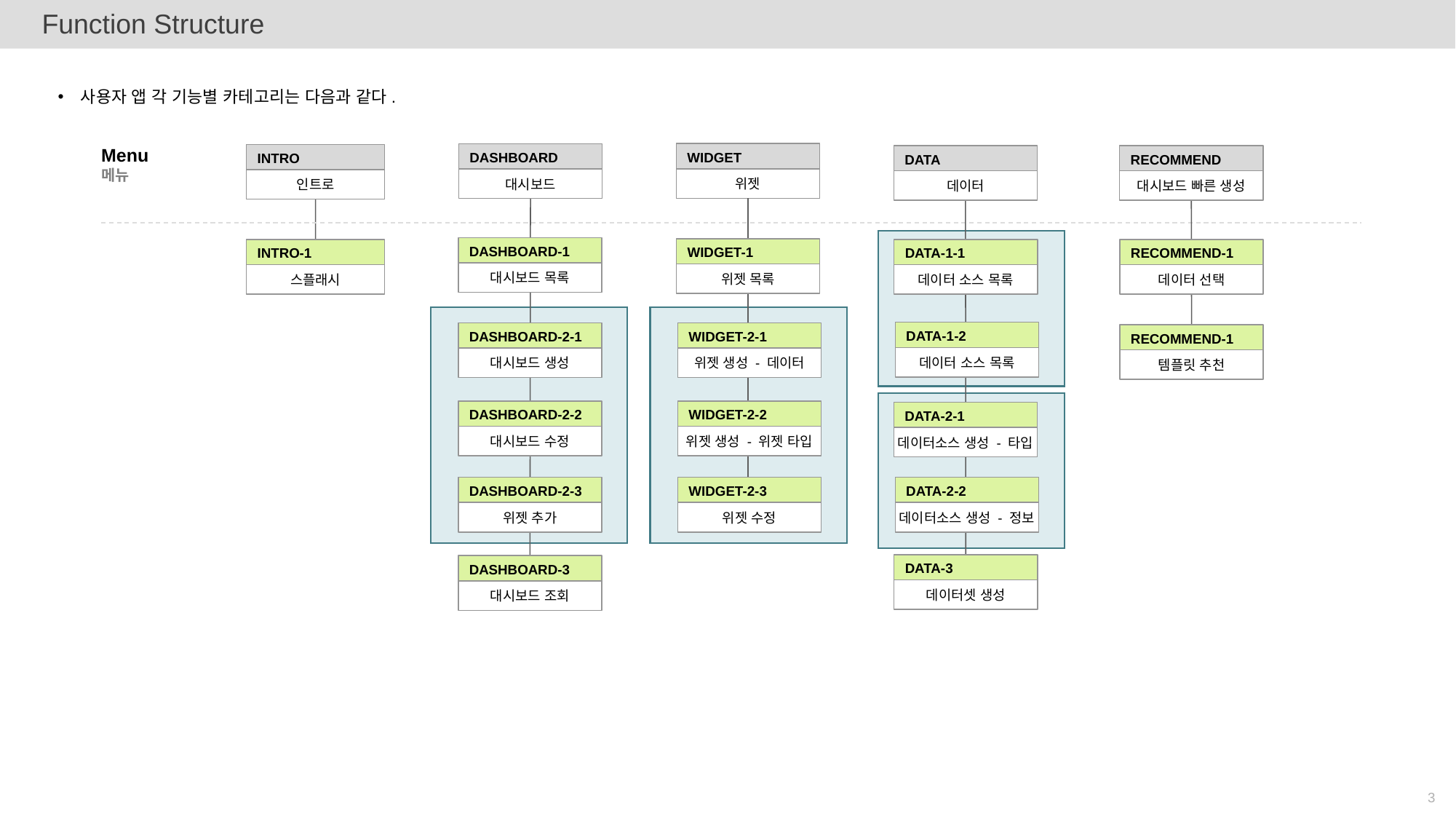

Function Structure
사용자 앱 각 기능별 카테고리는 다음과 같다.
Menu
메뉴
WIDGET
위젯
DASHBOARD
대시보드
INTRO
인트로
DATA
데이터
RECOMMEND
대시보드 빠른 생성

DASHBOARD-1
대시보드 목록
WIDGET-1
위젯 목록
INTRO-1
스플래시
DATA-1-1
데이터 소스 목록
RECOMMEND-1
데이터 선택

DATA-1-2
데이터 소스 목록
DASHBOARD-2-1
대시보드 생성
WIDGET-2-1
위젯 생성 - 데이터
RECOMMEND-1
템플릿 추천

DASHBOARD-2-2
대시보드 수정
WIDGET-2-2
위젯 생성 - 위젯 타입
DATA-2-1
데이터소스 생성 - 타입
DASHBOARD-2-3
위젯 추가
WIDGET-2-3
위젯 수정
DATA-2-2
데이터소스 생성 - 정보
DATA-3
데이터셋 생성
DASHBOARD-3
대시보드 조회
3